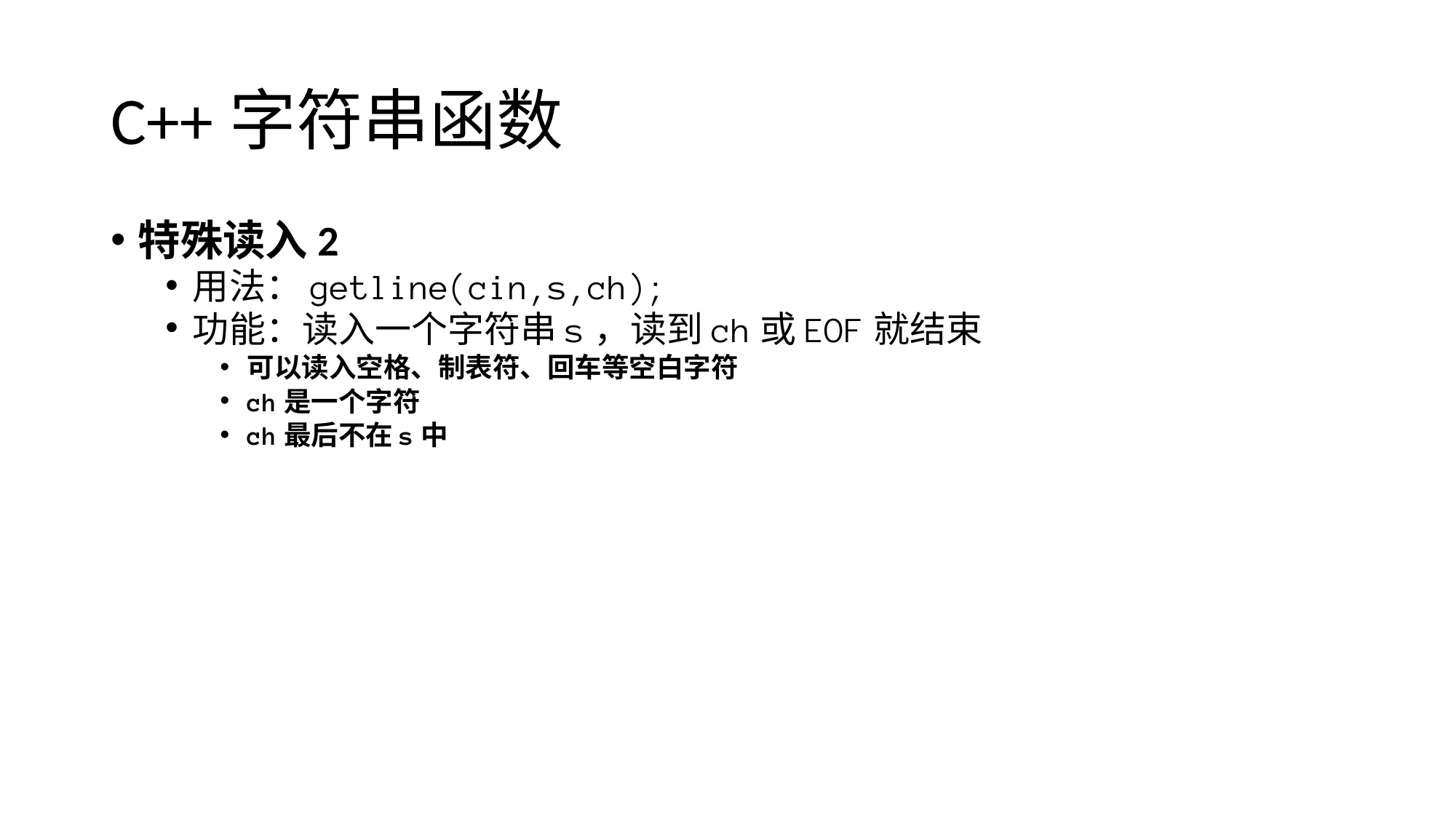

C++字符串函数
特殊读入2
用法：getline(cin,s,ch);
功能：读入一个字符串s，读到ch或EOF就结束
可以读入空格、制表符、回车等空白字符
ch是一个字符
ch最后不在s中